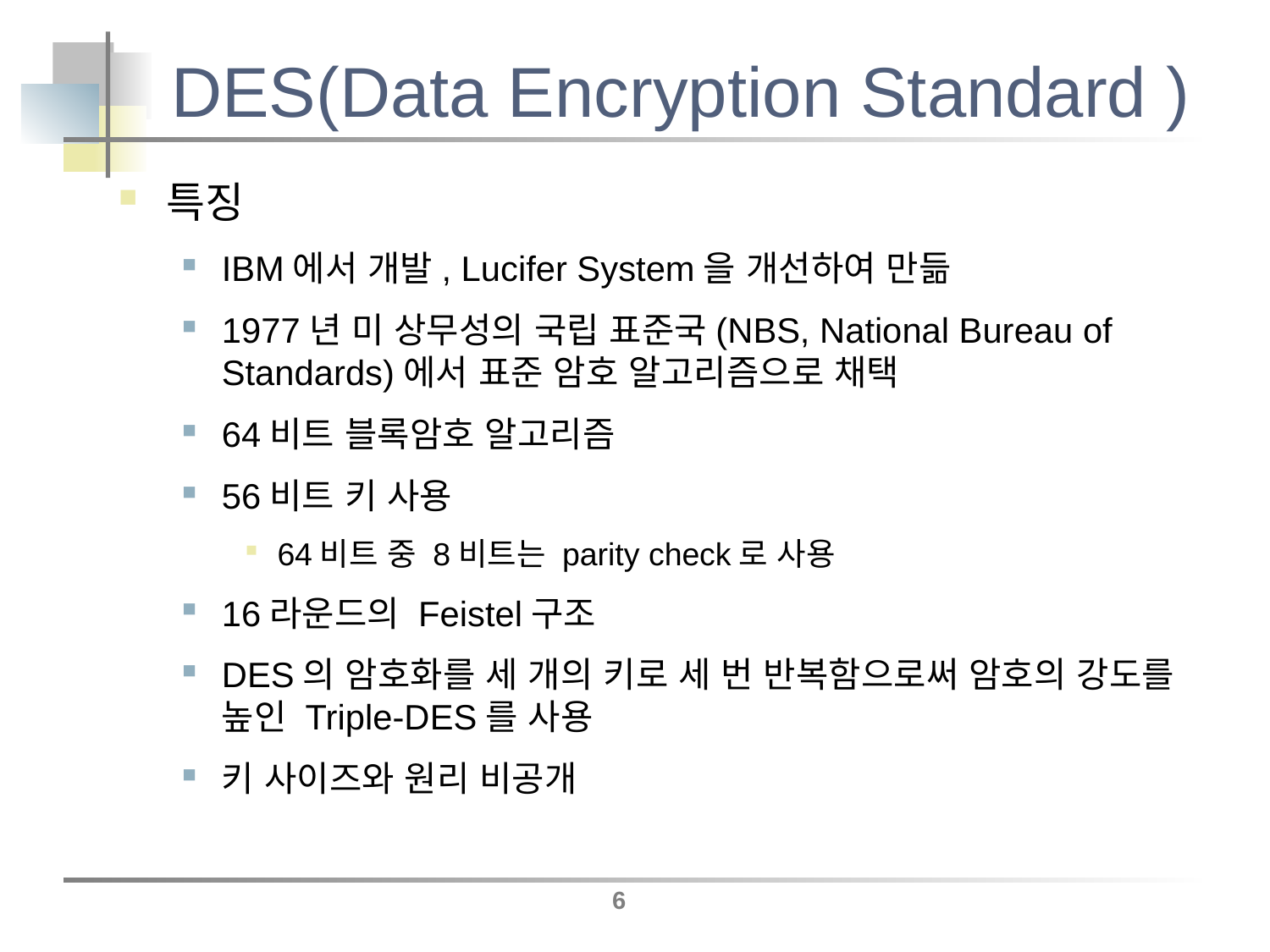

# DES(Data Encryption Standard )
특징
IBM에서 개발, Lucifer System을 개선하여 만듦
1977년 미 상무성의 국립 표준국(NBS, National Bureau of Standards)에서 표준 암호 알고리즘으로 채택
64비트 블록암호 알고리즘
56비트 키 사용
64비트 중 8비트는 parity check로 사용
16라운드의 Feistel구조
DES의 암호화를 세 개의 키로 세 번 반복함으로써 암호의 강도를 높인 Triple-DES를 사용
키 사이즈와 원리 비공개
6